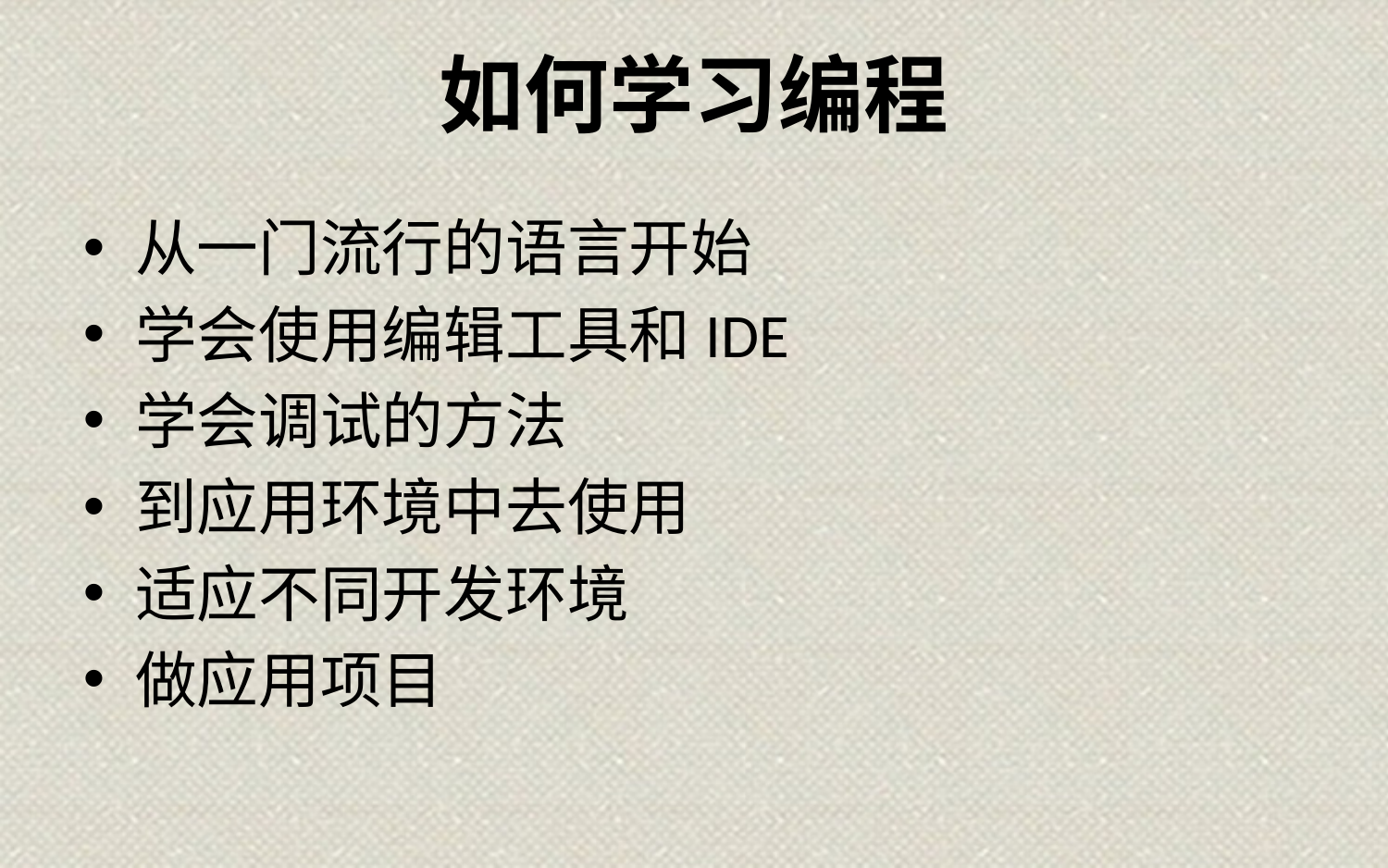

# 如何学习编程
从一门流行的语言开始
学会使用编辑工具和IDE
学会调试的方法
到应用环境中去使用
适应不同开发环境
做应用项目